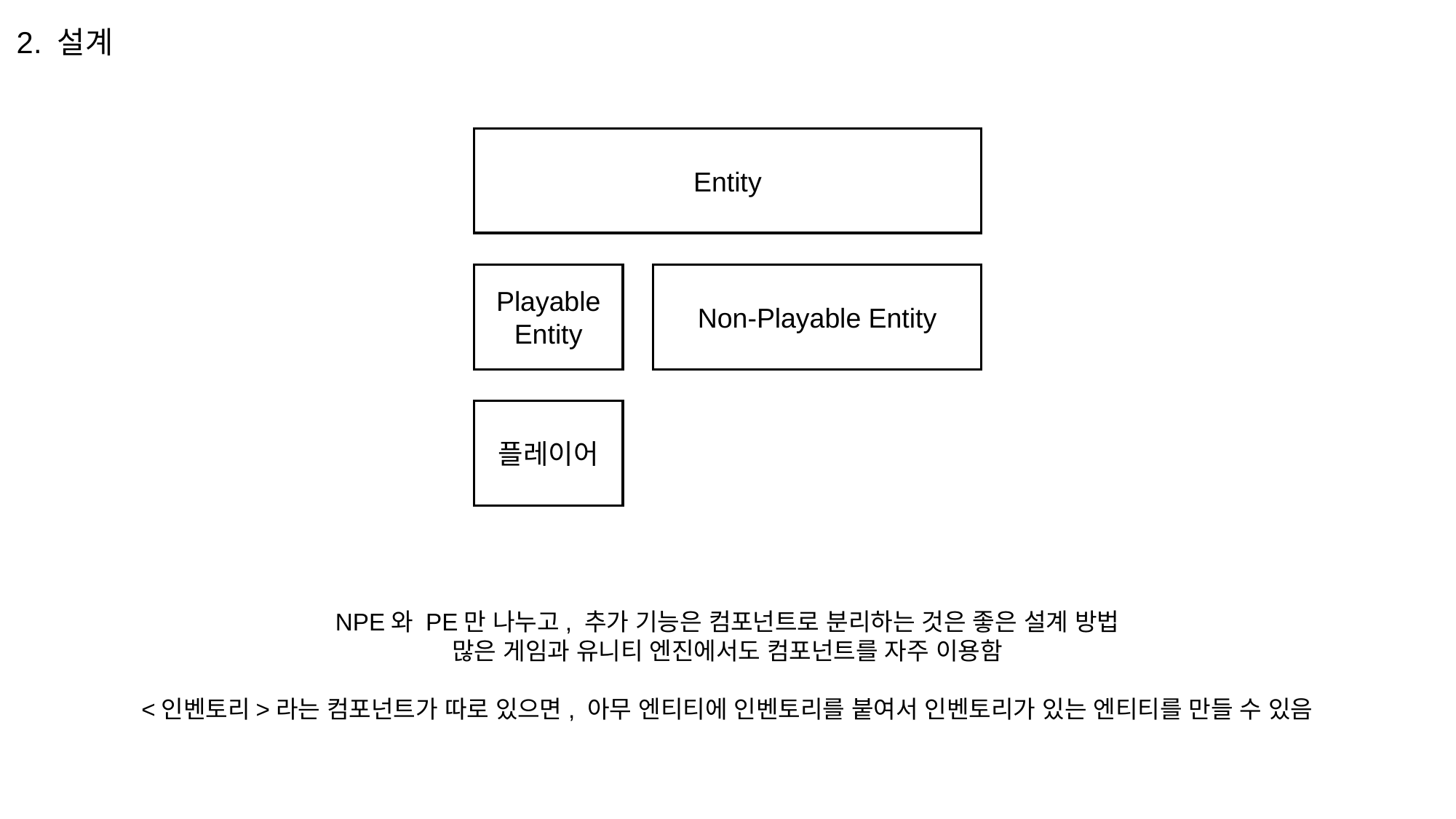

2. 설계
Entity
Playable
Entity
Non-Playable Entity
플레이어
NPE와 PE만 나누고, 추가 기능은 컴포넌트로 분리하는 것은 좋은 설계 방법
많은 게임과 유니티 엔진에서도 컴포넌트를 자주 이용함

<인벤토리>라는 컴포넌트가 따로 있으면, 아무 엔티티에 인벤토리를 붙여서 인벤토리가 있는 엔티티를 만들 수 있음